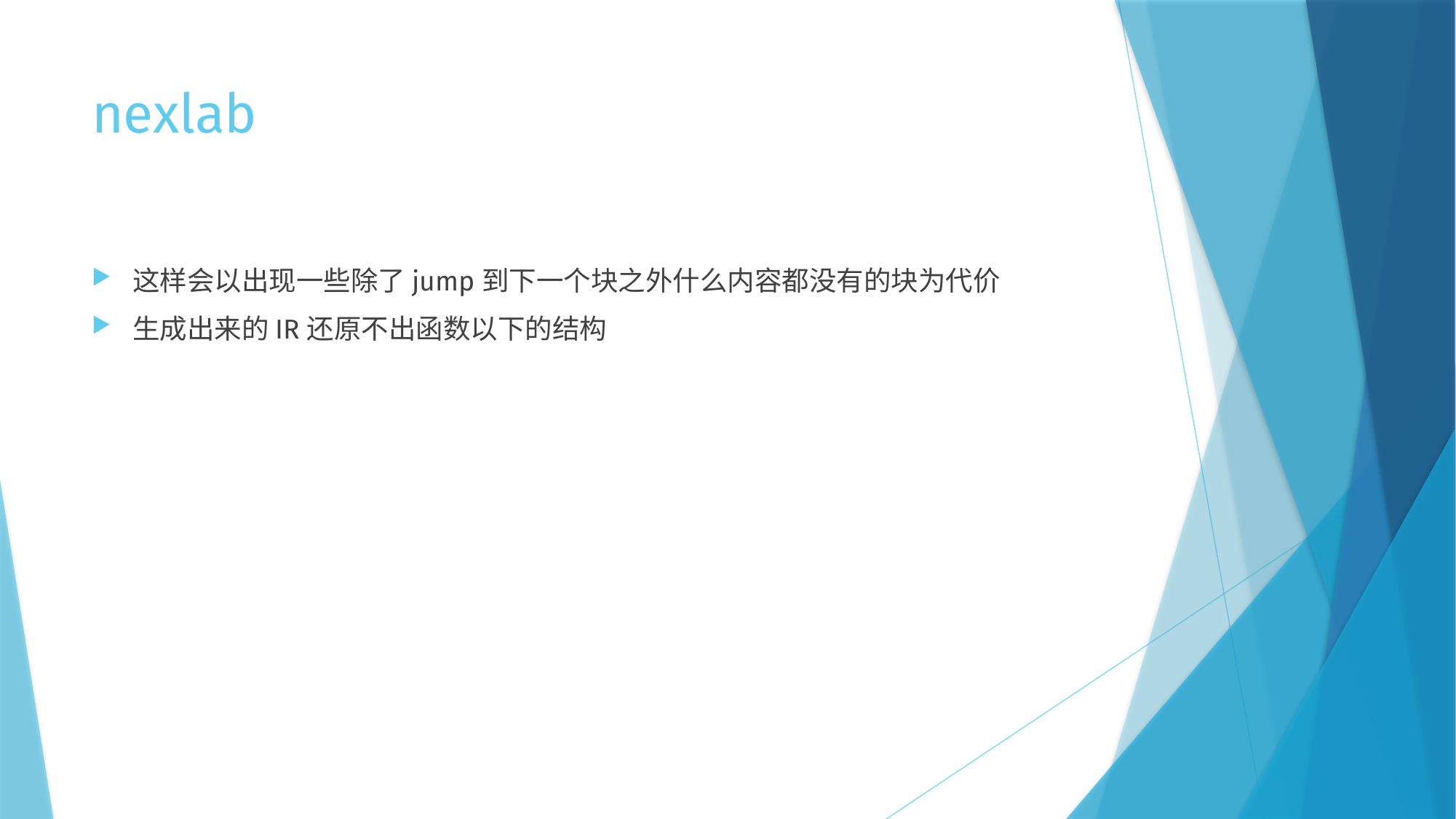

# nexlab
这样会以出现一些除了jump到下一个块之外什么内容都没有的块为代价
生成出来的IR还原不出函数以下的结构